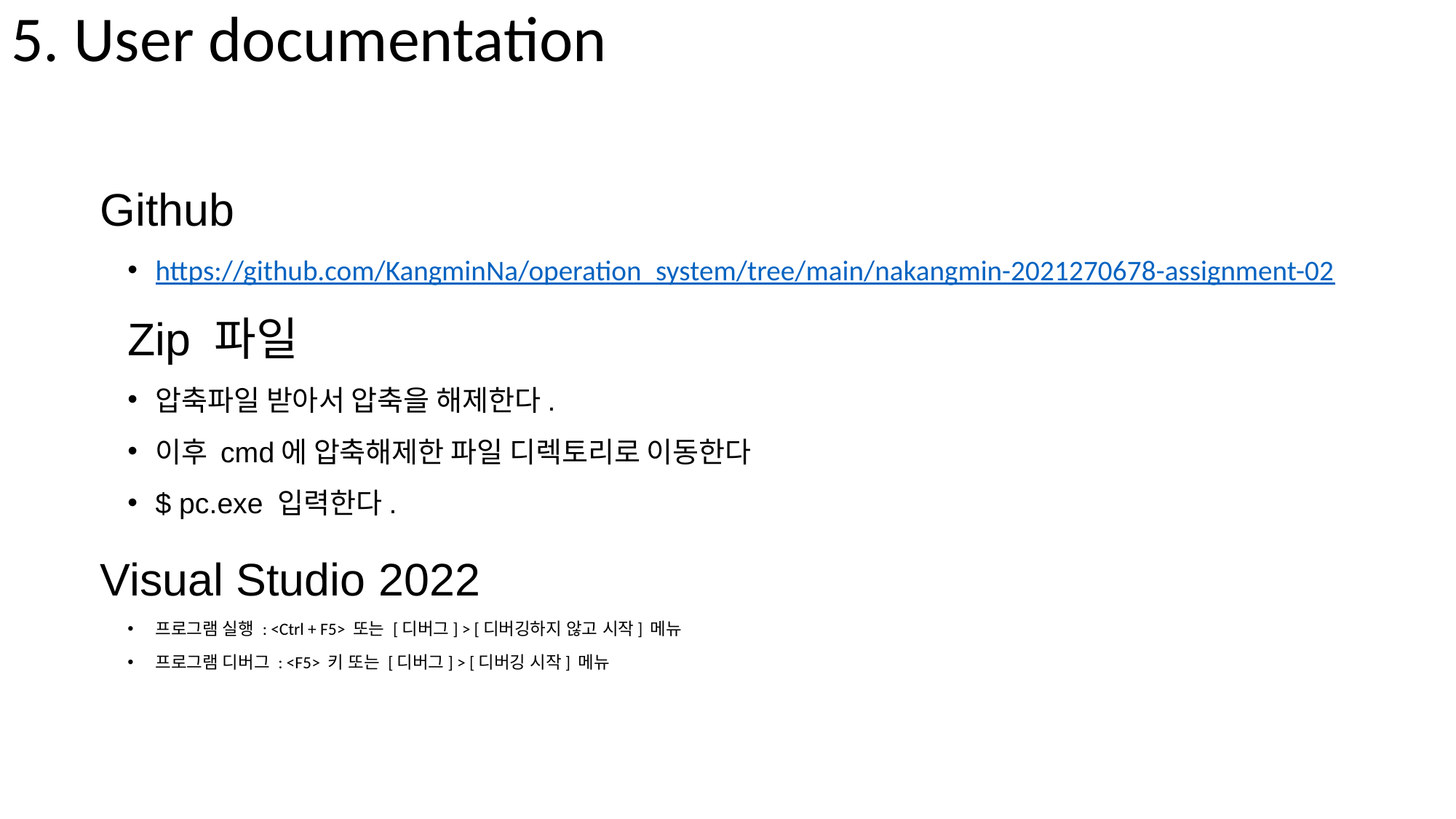

# 5. User documentation
Github
https://github.com/KangminNa/operation_system/tree/main/nakangmin-2021270678-assignment-02
Zip 파일
압축파일 받아서 압축을 해제한다.
이후 cmd에 압축해제한 파일 디렉토리로 이동한다
$ pc.exe 입력한다.
Visual Studio 2022
프로그램 실행 : <Ctrl + F5> 또는 [디버그] > [디버깅하지 않고 시작] 메뉴
프로그램 디버그 : <F5> 키 또는 [디버그] > [디버깅 시작] 메뉴